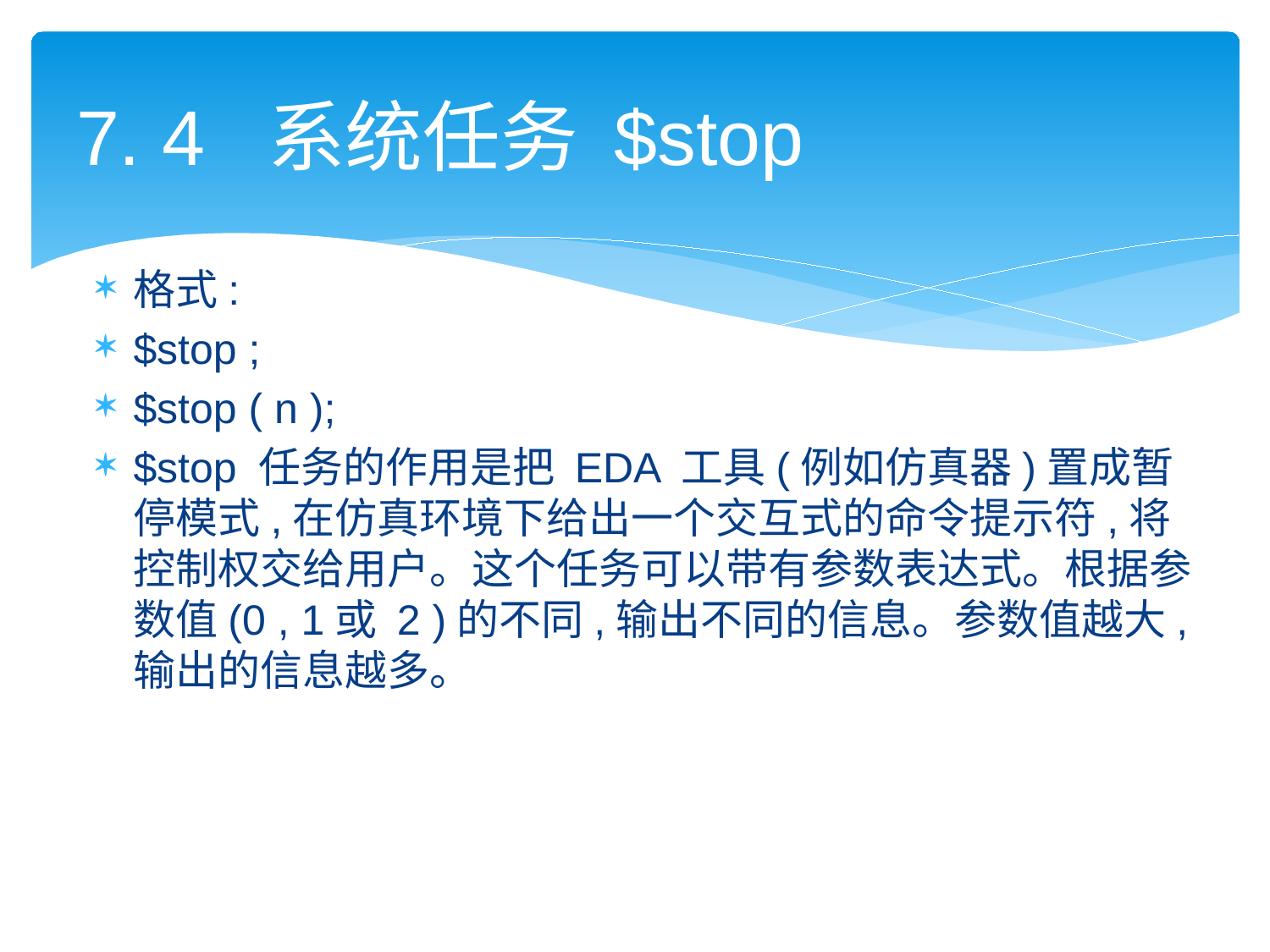

# 7. 4  系统任务 $stop
格式:
$stop ;
$stop ( n );
$stop 任务的作用是把 EDA 工具(例如仿真器)置成暂停模式,在仿真环境下给出一个交互式的命令提示符,将控制权交给用户。这个任务可以带有参数表达式。根据参数值(0 , 1或 2 )的不同,输出不同的信息。参数值越大,输出的信息越多。